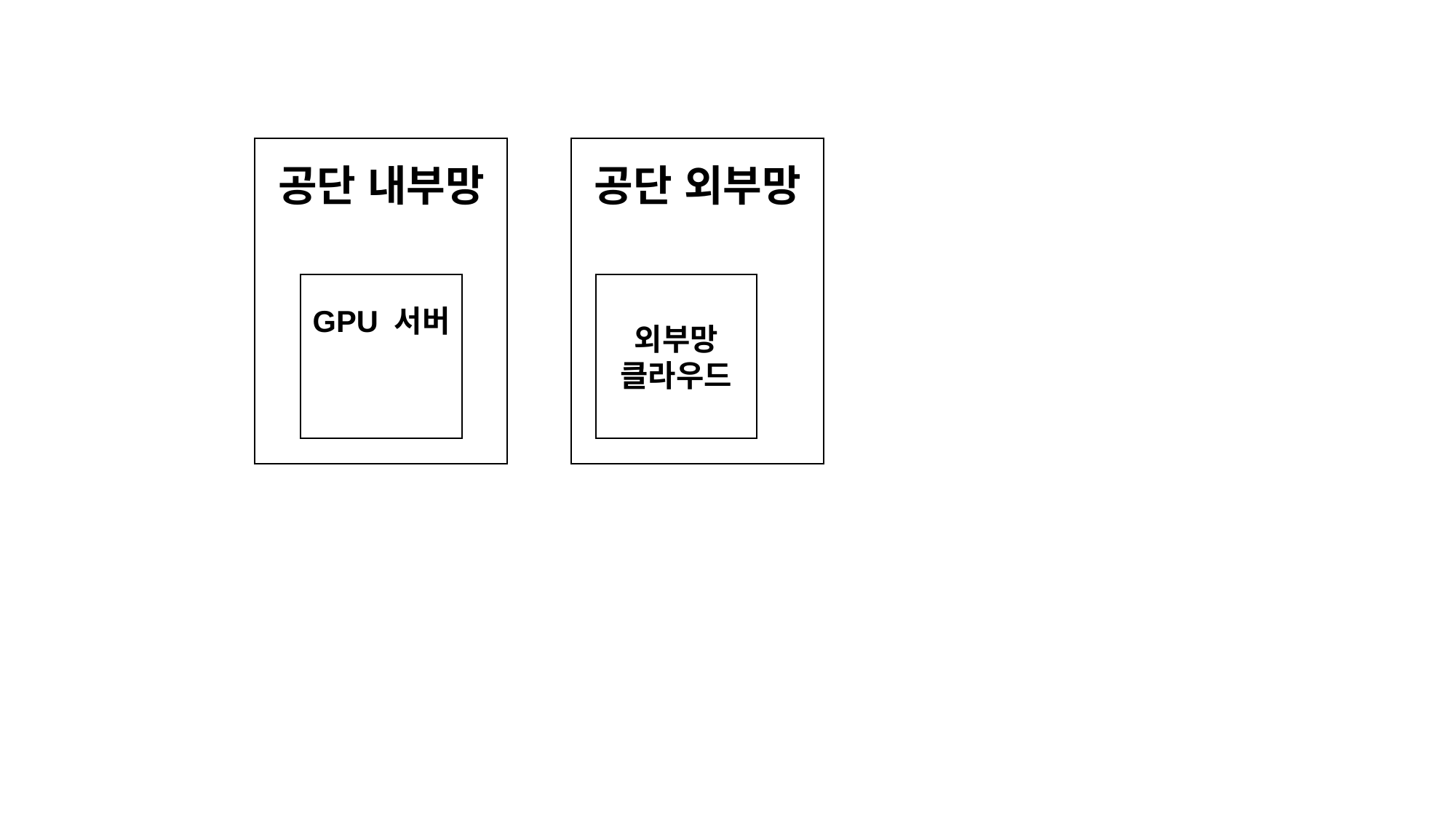

공단 내부망

공단 외부망

외부망
클라우드
GPU 서버